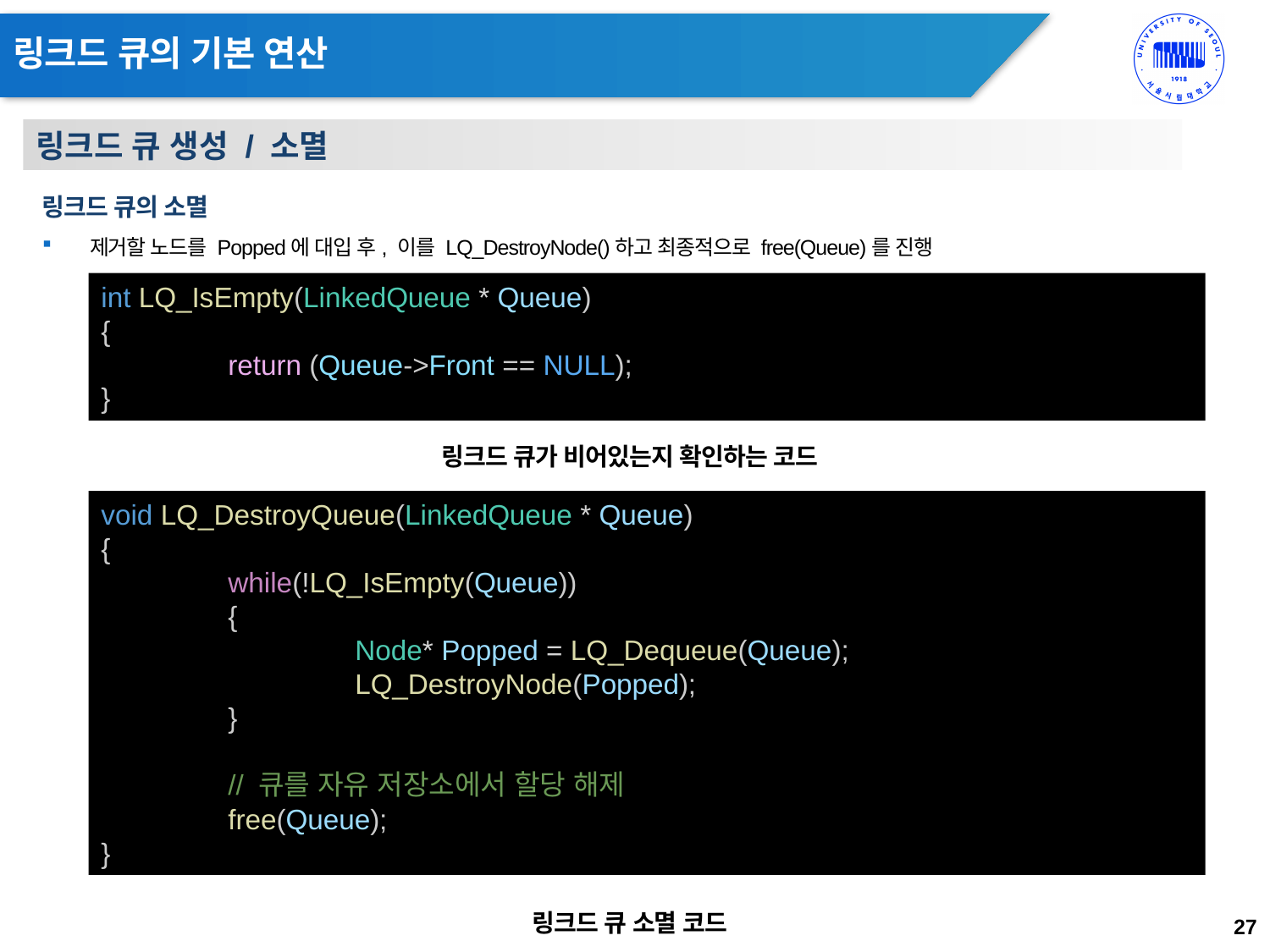

# 링크드 큐의 기본 연산
링크드 큐 생성 / 소멸
링크드 큐의 소멸
제거할 노드를 Popped에 대입 후, 이를 LQ_DestroyNode()하고 최종적으로 free(Queue)를 진행

int LQ_IsEmpty(LinkedQueue * Queue)
{
	return (Queue->Front == NULL);
}
링크드 큐가 비어있는지 확인하는 코드
void LQ_DestroyQueue(LinkedQueue * Queue)
{
	while(!LQ_IsEmpty(Queue))
	{
		Node* Popped = LQ_Dequeue(Queue);
		LQ_DestroyNode(Popped);
	}
	// 큐를 자유 저장소에서 할당 해제
	free(Queue);
}
링크드 큐 소멸 코드
27